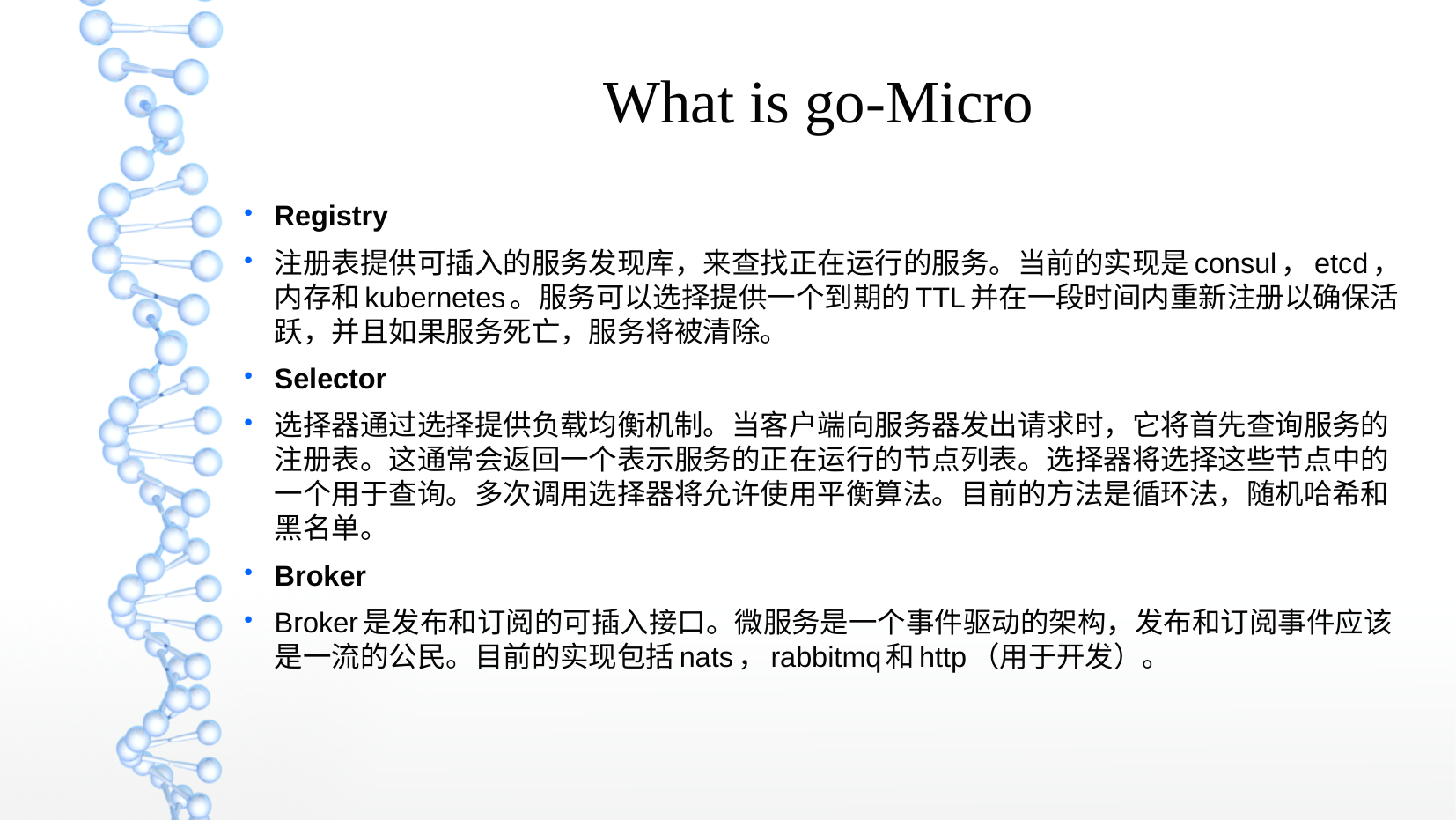

What is go-Micro
Registry
注册表提供可插入的服务发现库，来查找正在运行的服务。当前的实现是consul，etcd，内存和kubernetes。服务可以选择提供一个到期的TTL并在一段时间内重新注册以确保活跃，并且如果服务死亡，服务将被清除。
Selector
选择器通过选择提供负载均衡机制。当客户端向服务器发出请求时，它将首先查询服务的注册表。这通常会返回一个表示服务的正在运行的节点列表。选择器将选择这些节点中的一个用于查询。多次调用选择器将允许使用平衡算法。目前的方法是循环法，随机哈希和黑名单。
Broker
Broker是发布和订阅的可插入接口。微服务是一个事件驱动的架构，发布和订阅事件应该是一流的公民。目前的实现包括nats，rabbitmq和http（用于开发）。